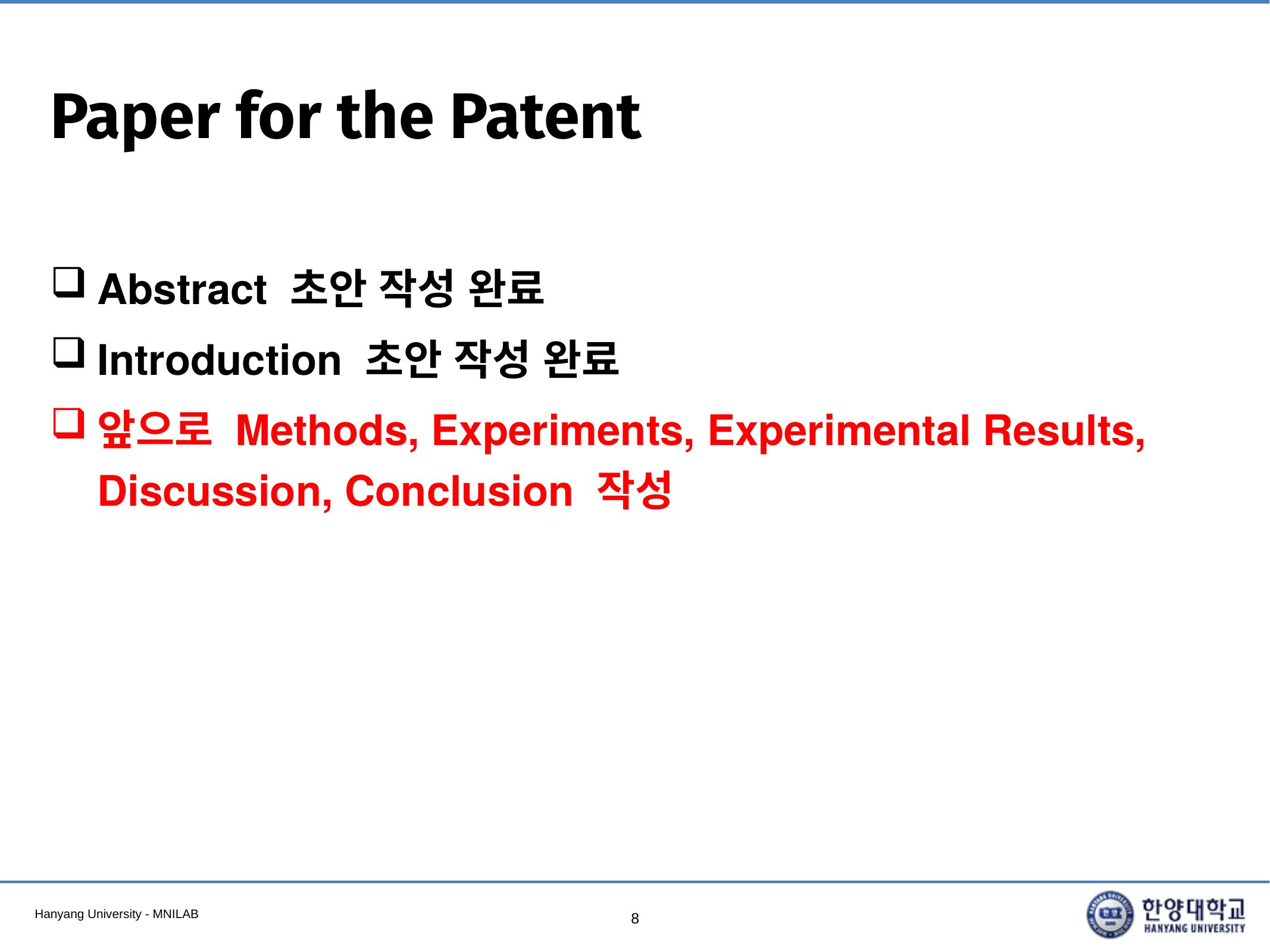

# Paper for the Patent
Abstract 초안 작성 완료
Introduction 초안 작성 완료
앞으로 Methods, Experiments, Experimental Results, Discussion, Conclusion 작성
8